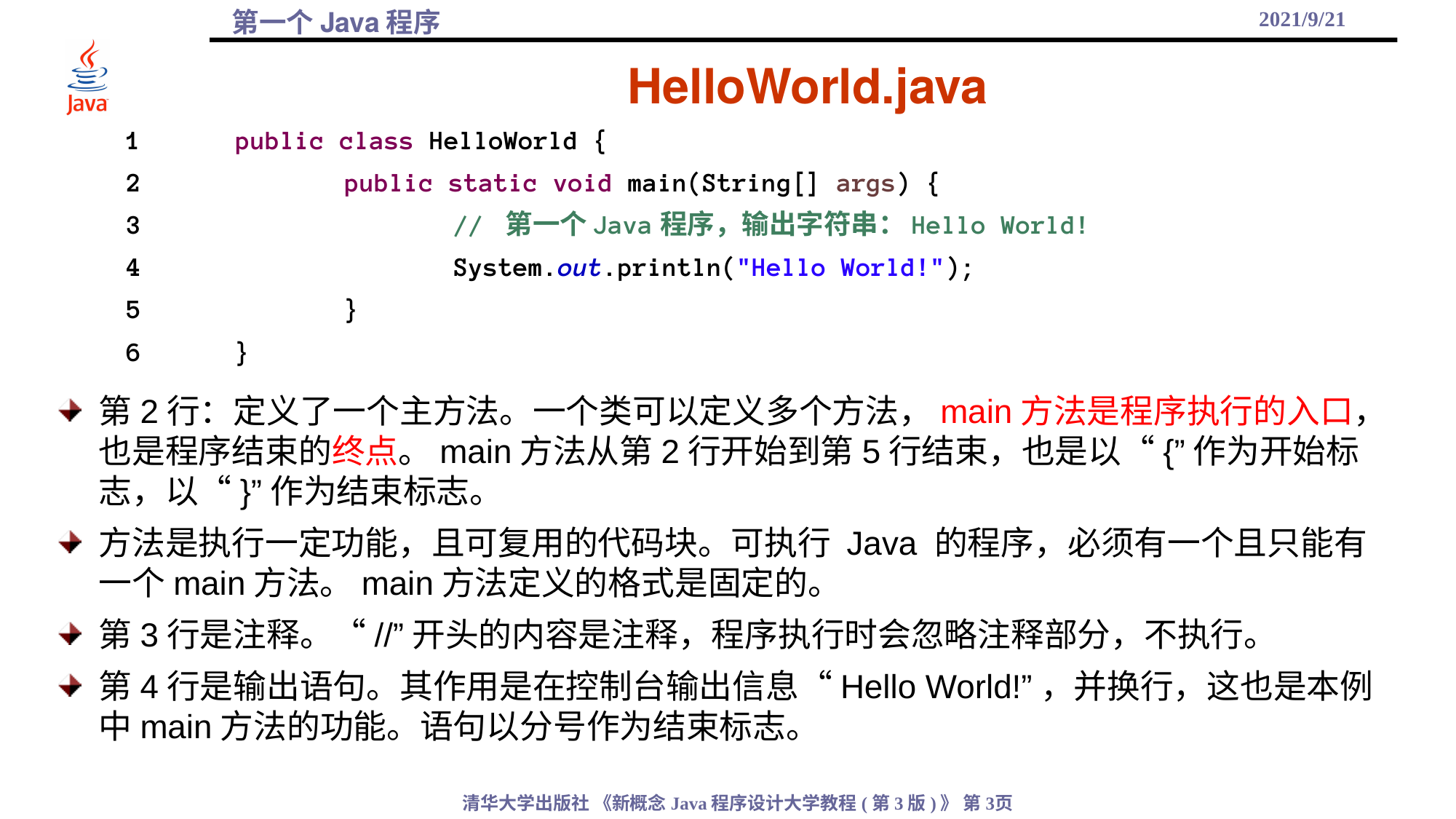

2021/9/21
# HelloWorld.java
1	public class HelloWorld {
2		public static void main(String[] args) {
3			// 第一个Java程序，输出字符串：Hello World!
4			System.out.println("Hello World!");
5		}
6	}
第2行：定义了一个主方法。一个类可以定义多个方法，main方法是程序执行的入口，也是程序结束的终点。main方法从第2行开始到第5行结束，也是以“{”作为开始标志，以“}”作为结束标志。
方法是执行一定功能，且可复用的代码块。可执行 Java 的程序，必须有一个且只能有一个main方法。main方法定义的格式是固定的。
第3行是注释。“//”开头的内容是注释，程序执行时会忽略注释部分，不执行。
第4行是输出语句。其作用是在控制台输出信息“Hello World!”，并换行，这也是本例中main方法的功能。语句以分号作为结束标志。